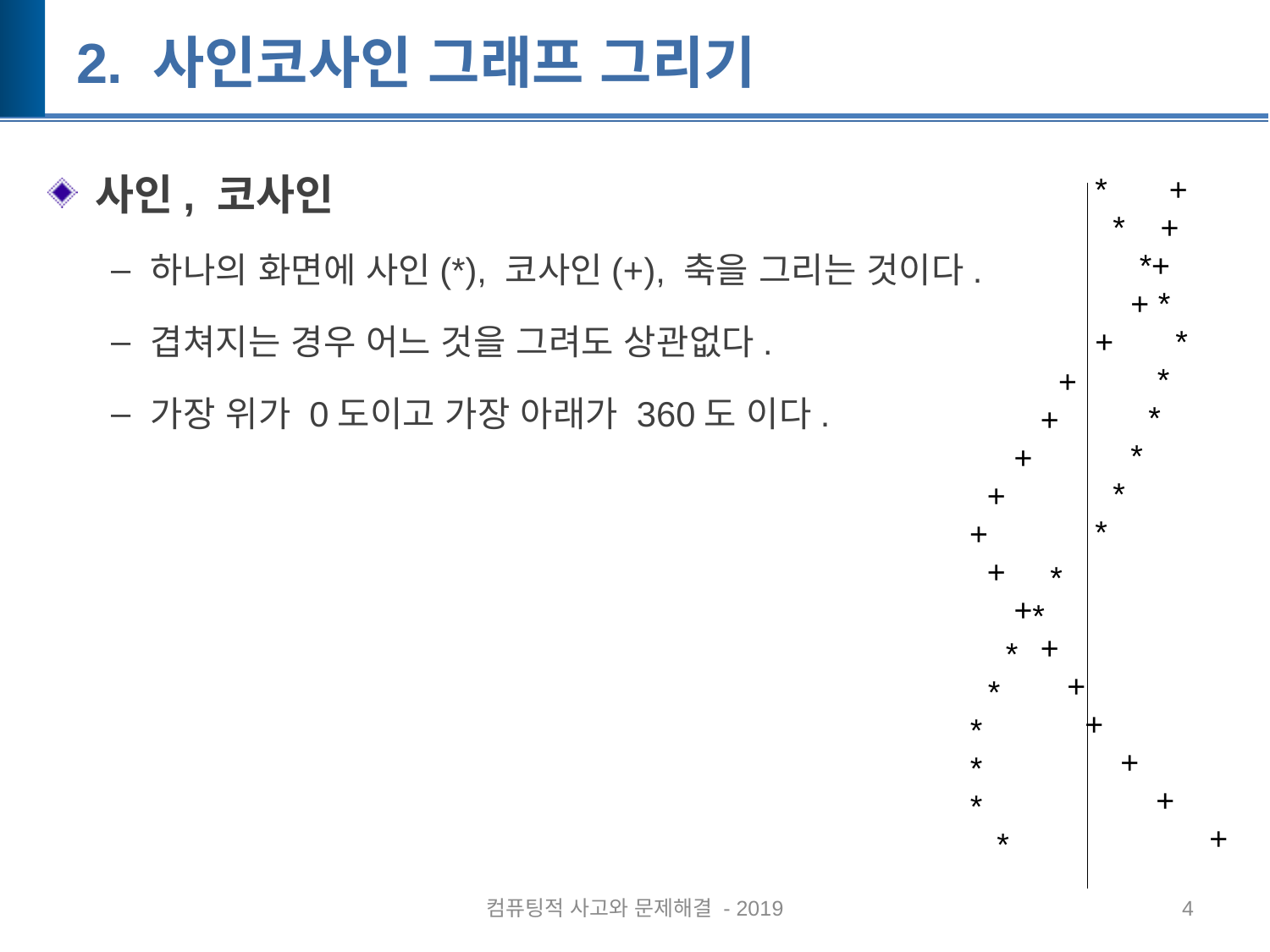

# 2. 사인코사인 그래프 그리기
사인, 코사인
하나의 화면에 사인(*), 코사인(+), 축을 그리는 것이다.
겹쳐지는 경우 어느 것을 그려도 상관없다.
가장 위가 0도이고 가장 아래가 360도 이다.
*       +
  *    +
     *+
    + *
+       *
       *
      *
    *
  *
*
          +
        +
     +
  +
+
  +
     +
        +
           +
             +
                 +
                     +
                           +
         *
       *
    *
  *
*
*
*
   *
컴퓨팅적 사고와 문제해결 - 2019
4